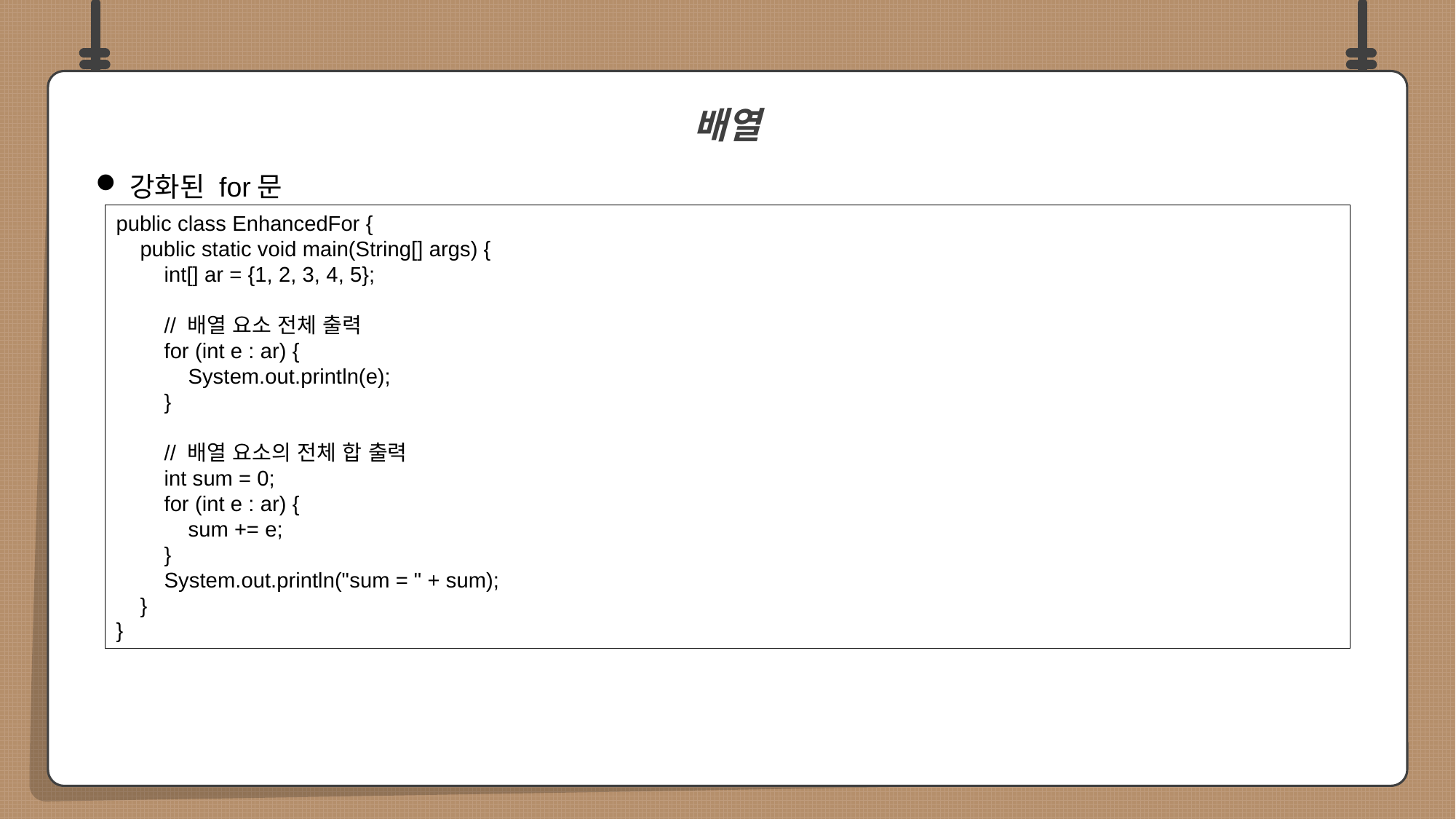

강화된 for문
배열

public class EnhancedFor {
    public static void main(String[] args) {
        int[] ar = {1, 2, 3, 4, 5};

        // 배열 요소 전체 출력
        for (int e : ar) {
            System.out.println(e);
        }

        // 배열 요소의 전체 합 출력
        int sum = 0;
        for (int e : ar) {
            sum += e;
        }
        System.out.println("sum = " + sum);
    }
}